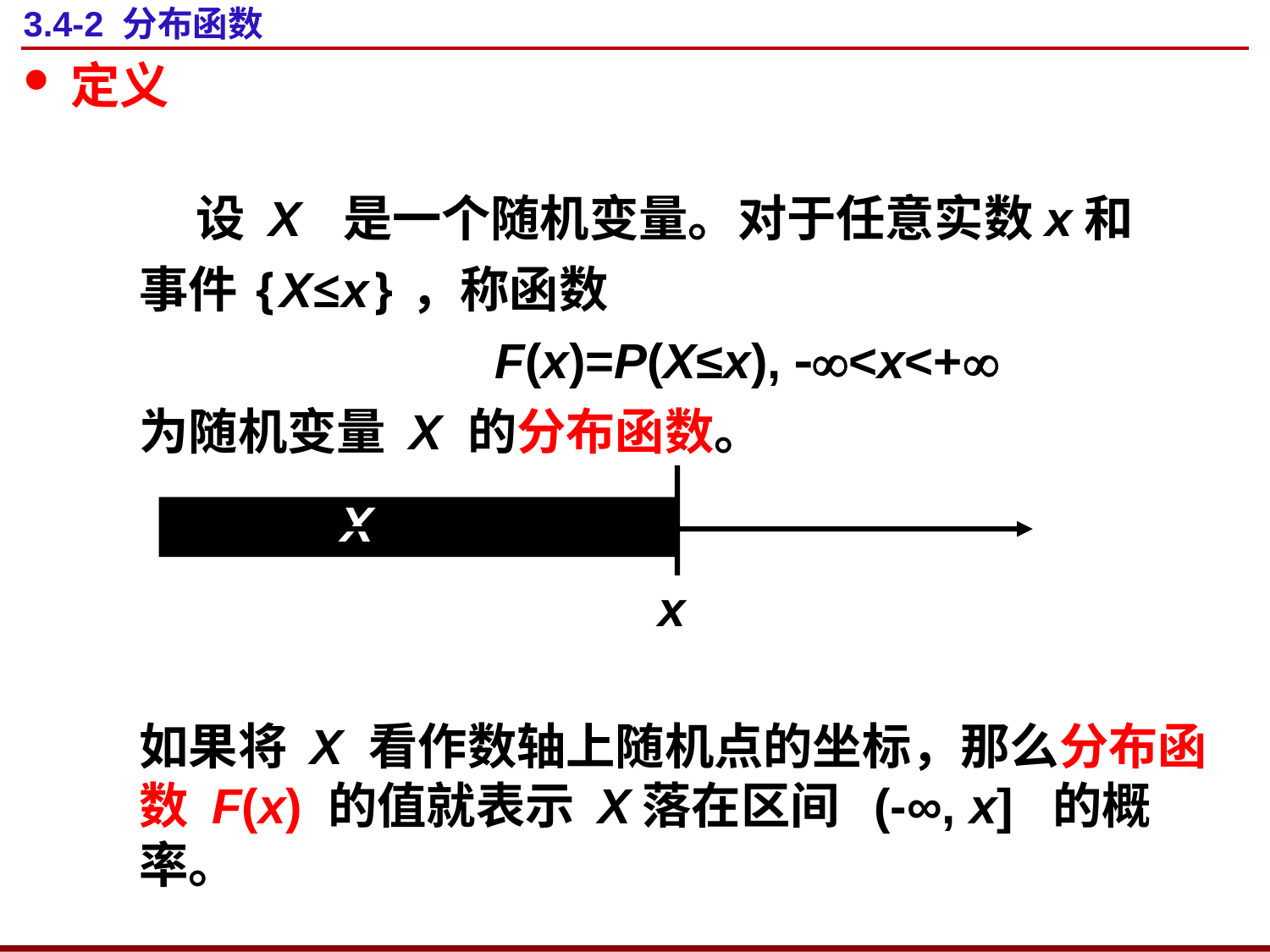

# 3.4-2 分布函数
定义
    设 X 是一个随机变量。对于任意实数x和事件{X≤x}，称函数
            F(x)=P(X≤x), −∞<x<+∞
为随机变量 X 的分布函数。

X

x
如果将 X 看作数轴上随机点的坐标，那么分布函数 F(x) 的值就表示 X落在区间  (-∞, x]  的概率。